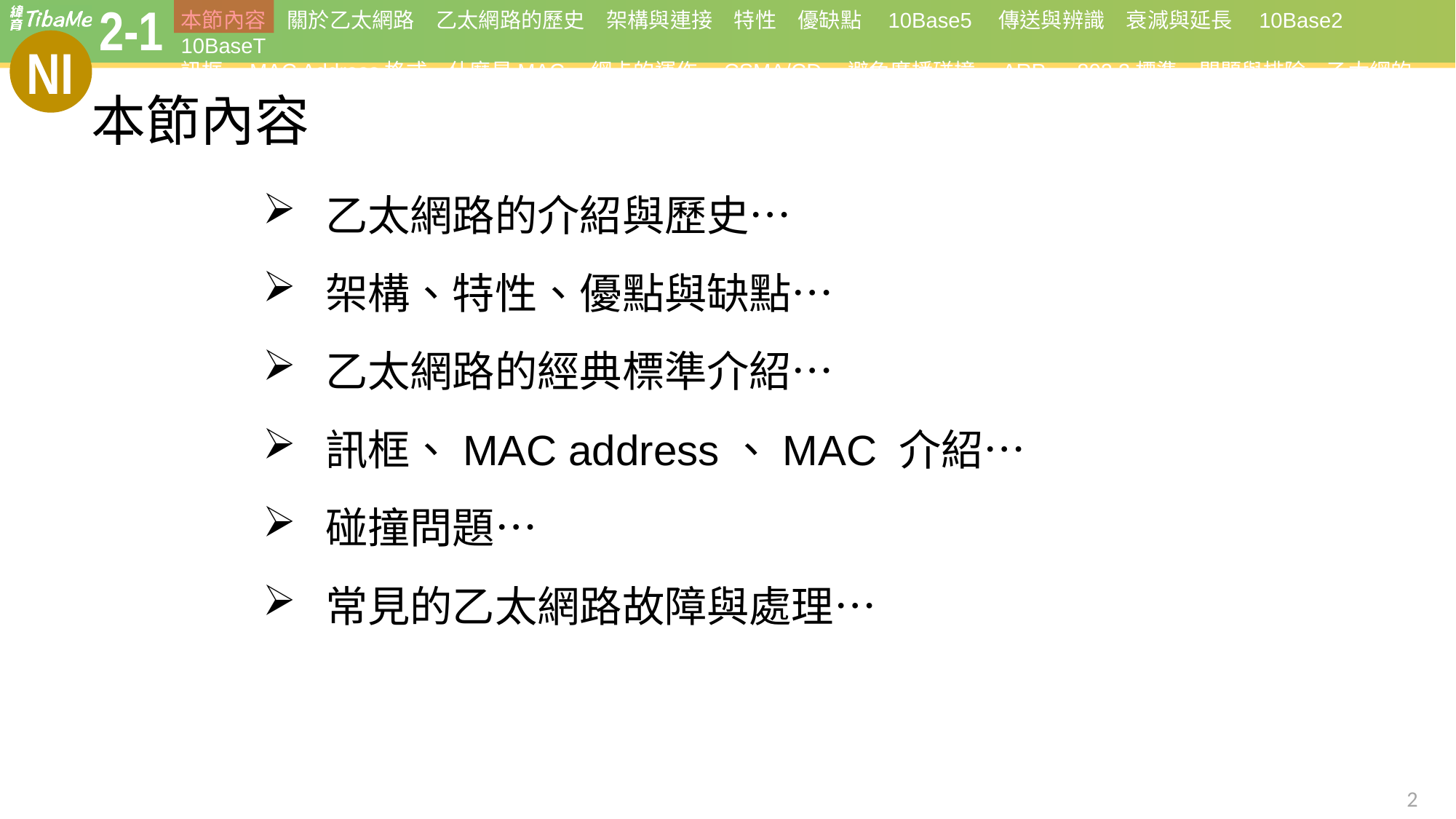

# 本節內容
 乙太網路的介紹與歷史…
 架構、特性、優點與缺點…
 乙太網路的經典標準介紹…
 訊框、MAC address、MAC 介紹…
 碰撞問題…
 常見的乙太網路故障與處理…